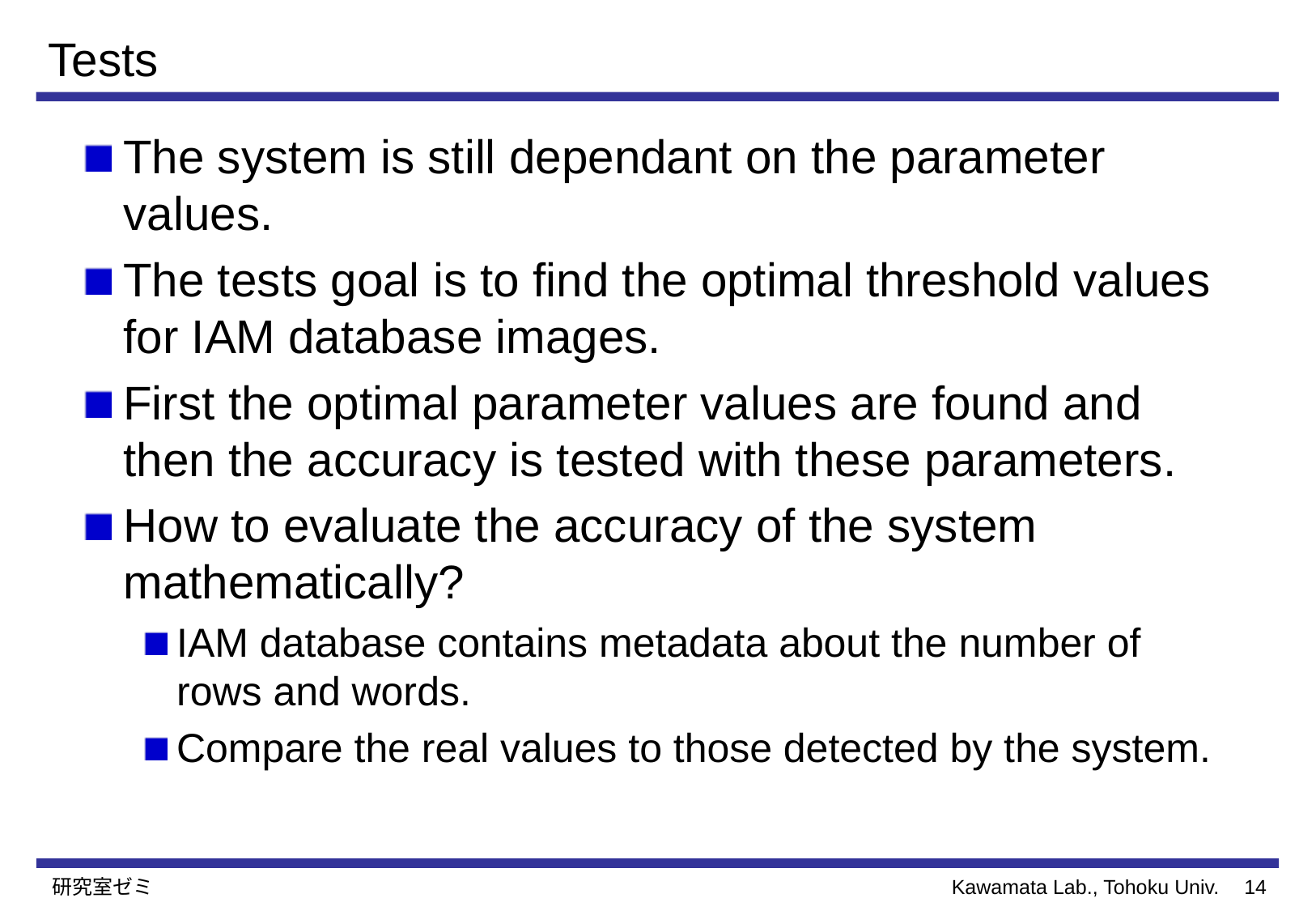

# Tests
The system is still dependant on the parameter values.
The tests goal is to find the optimal threshold values for IAM database images.
First the optimal parameter values are found and then the accuracy is tested with these parameters.
How to evaluate the accuracy of the system mathematically?
IAM database contains metadata about the number of rows and words.
Compare the real values to those detected by the system.
研究室ゼミ
14